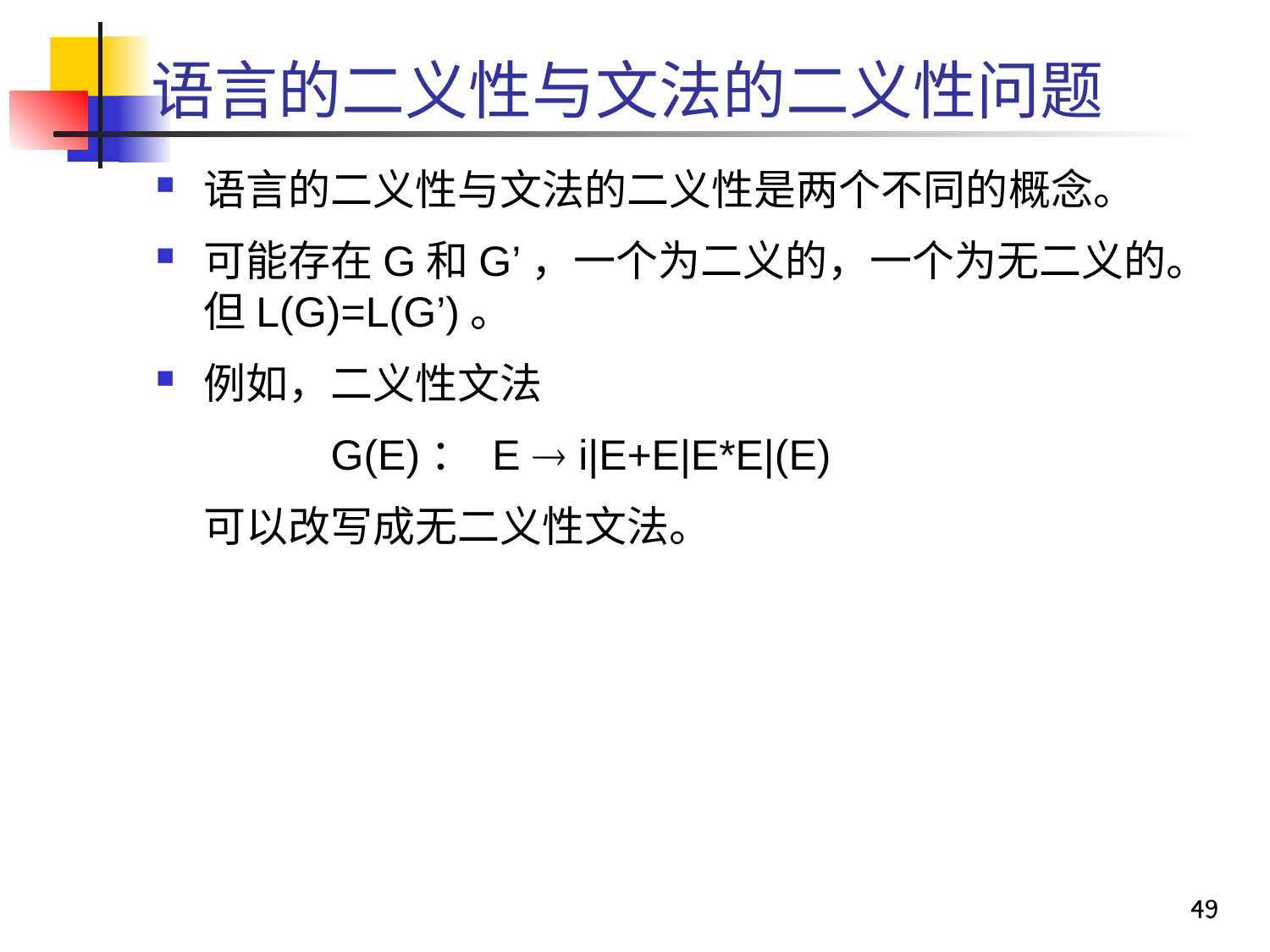

# 语言的二义性与文法的二义性问题
语言的二义性与文法的二义性是两个不同的概念。
可能存在G和G’，一个为二义的，一个为无二义的。但L(G)=L(G’)。
例如，二义性文法
		G(E)： E → i|E+E|E*E|(E)
	可以改写成无二义性文法。
49